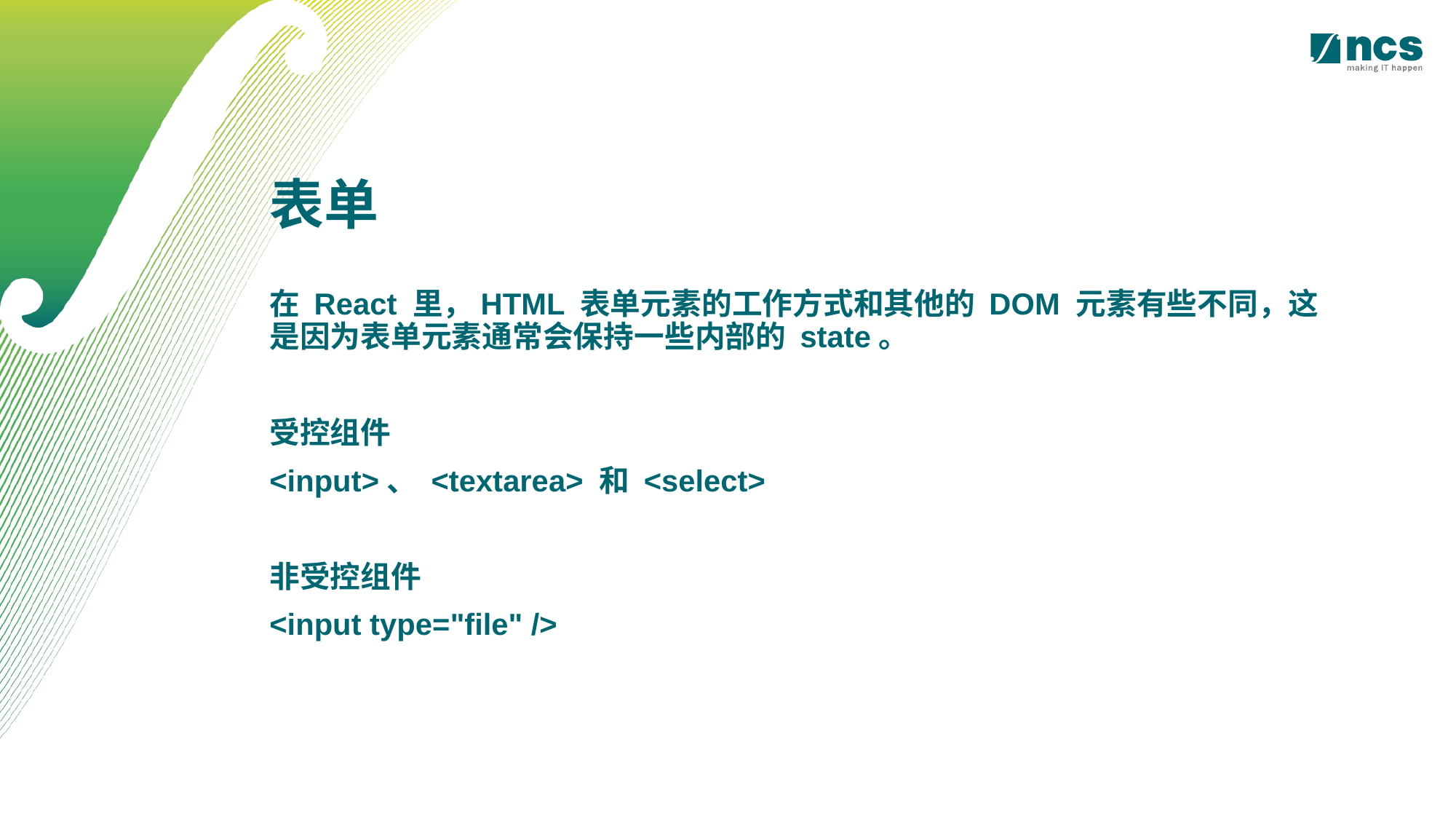

表单
在 React 里，HTML 表单元素的工作方式和其他的 DOM 元素有些不同，这是因为表单元素通常会保持一些内部的 state。

受控组件
<input>、 <textarea> 和 <select>

非受控组件
<input type="file" />